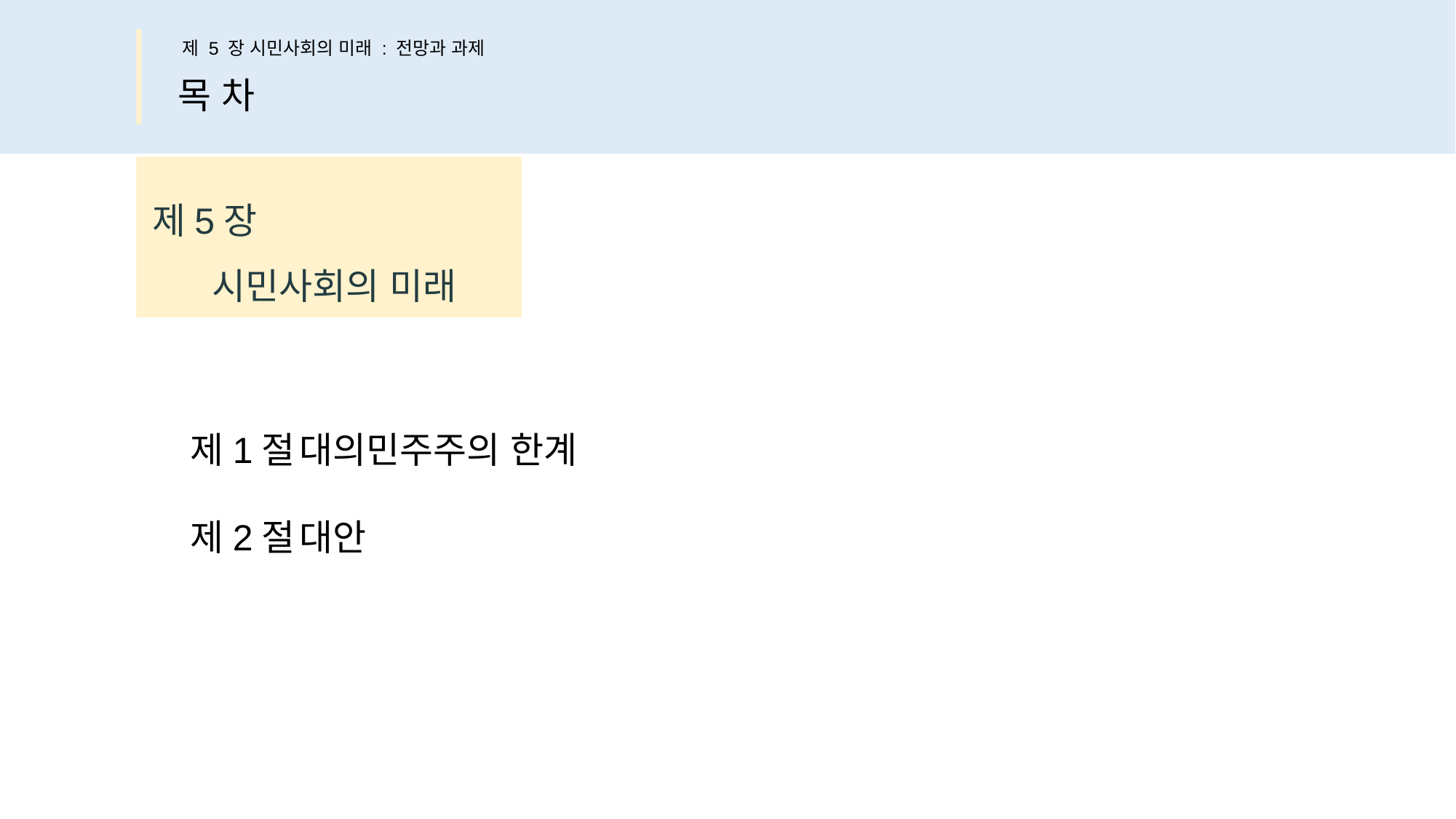

제 5 장 시민사회의 미래 : 전망과 과제
목 차

제5장
     시민사회의 미래
제1절	대의민주주의 한계
제2절	대안